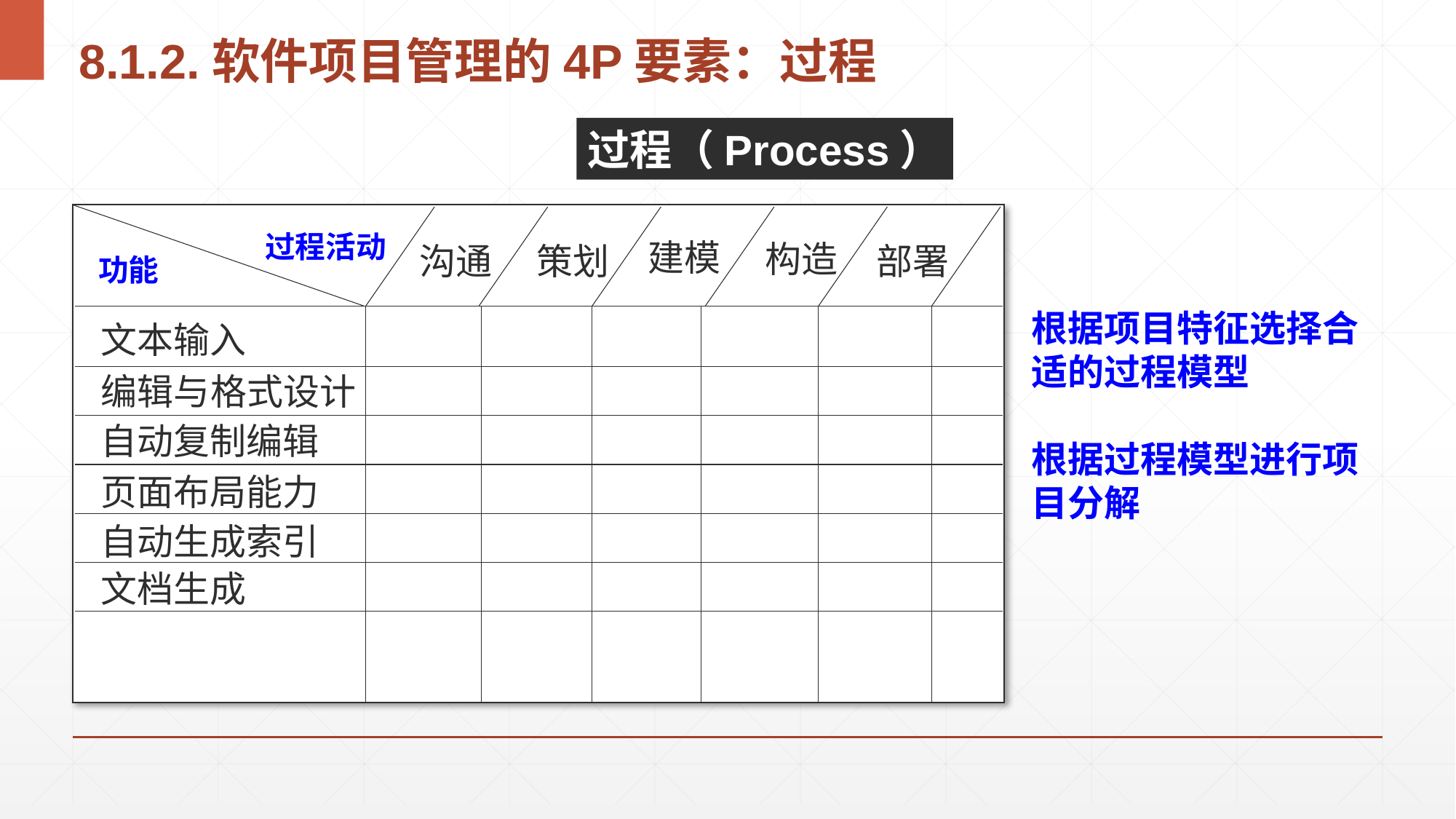

# 8.1.2.软件项目管理的4P要素：过程
过程（Process）

过程活动
建模
构造
沟通
策划
部署
功能
根据项目特征选择合适的过程模型

根据过程模型进行项目分解
文本输入
编辑与格式设计
自动复制编辑
页面布局能力
自动生成索引
文档生成